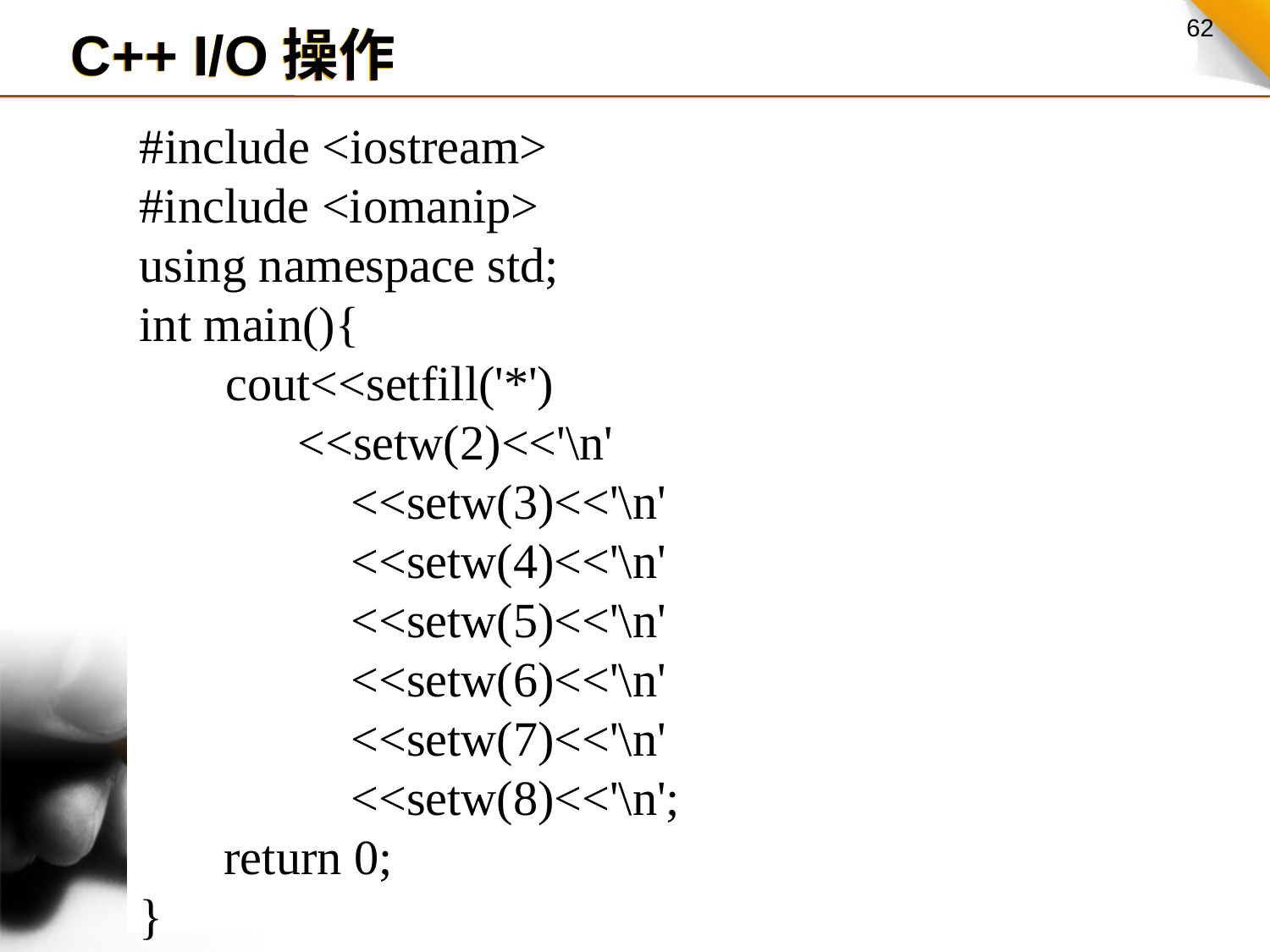

C++ I/O操作
#include <iostream>
#include <iomanip>
using namespace std;
int main(){
       cout<<setfill('*')
	         <<setw(2)<<'\n'
		   <<setw(3)<<'\n'
		   <<setw(4)<<'\n'
		   <<setw(5)<<'\n'
		   <<setw(6)<<'\n'
		   <<setw(7)<<'\n'
		   <<setw(8)<<'\n';
	   return 0;
}